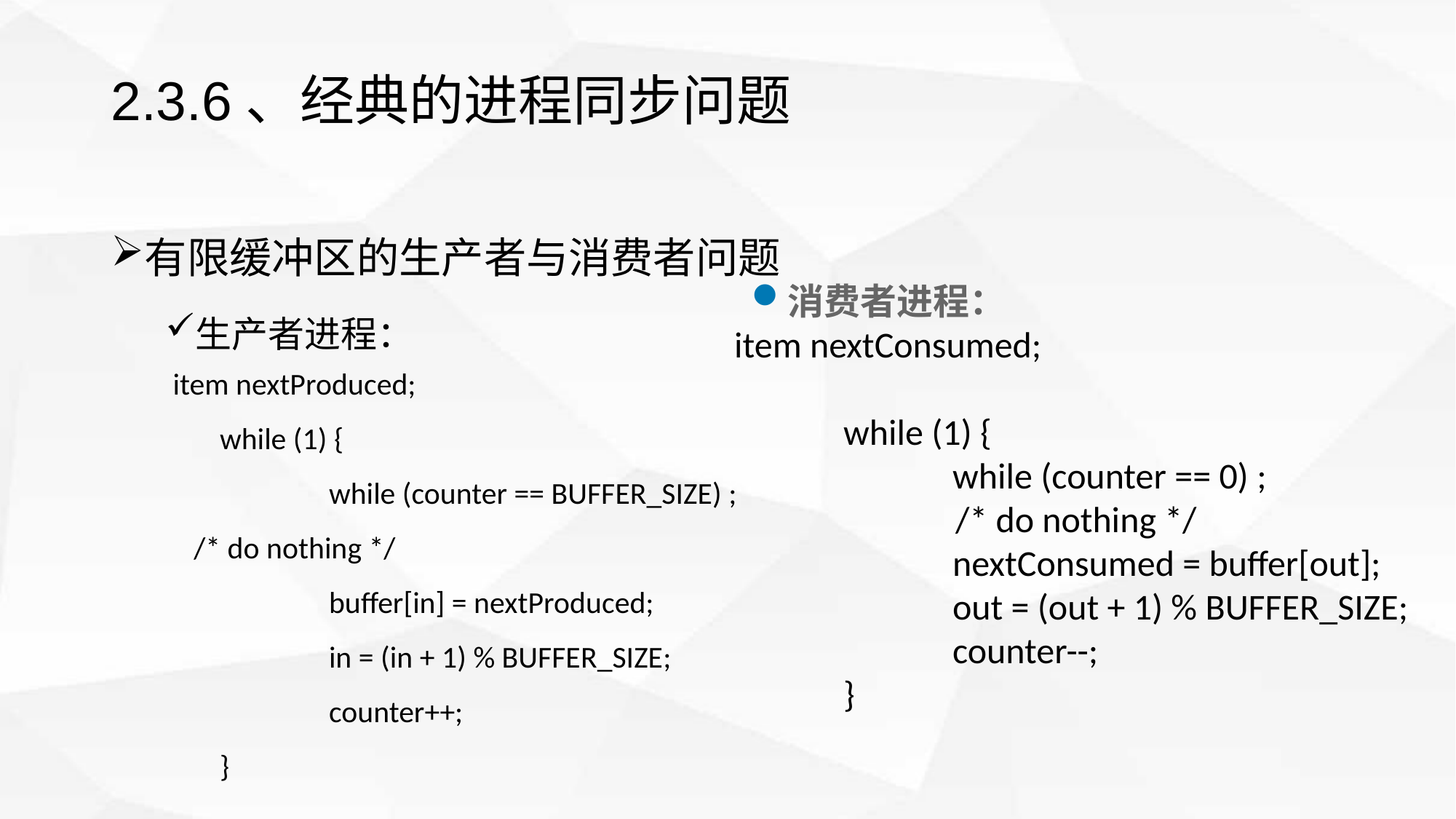

# 2.3.6、经典的进程同步问题
有限缓冲区的生产者与消费者问题
生产者进程：
消费者进程：
item nextConsumed;
	while (1) {
		while (counter == 0) ;
                           /* do nothing */
		nextConsumed = buffer[out];
		out = (out + 1) % BUFFER_SIZE;
		counter--;
	}
         item nextProduced;
	while (1) {
		while (counter == BUFFER_SIZE) ;
            /* do nothing */
		buffer[in] = nextProduced;
		in = (in + 1) % BUFFER_SIZE;
		counter++;
	}